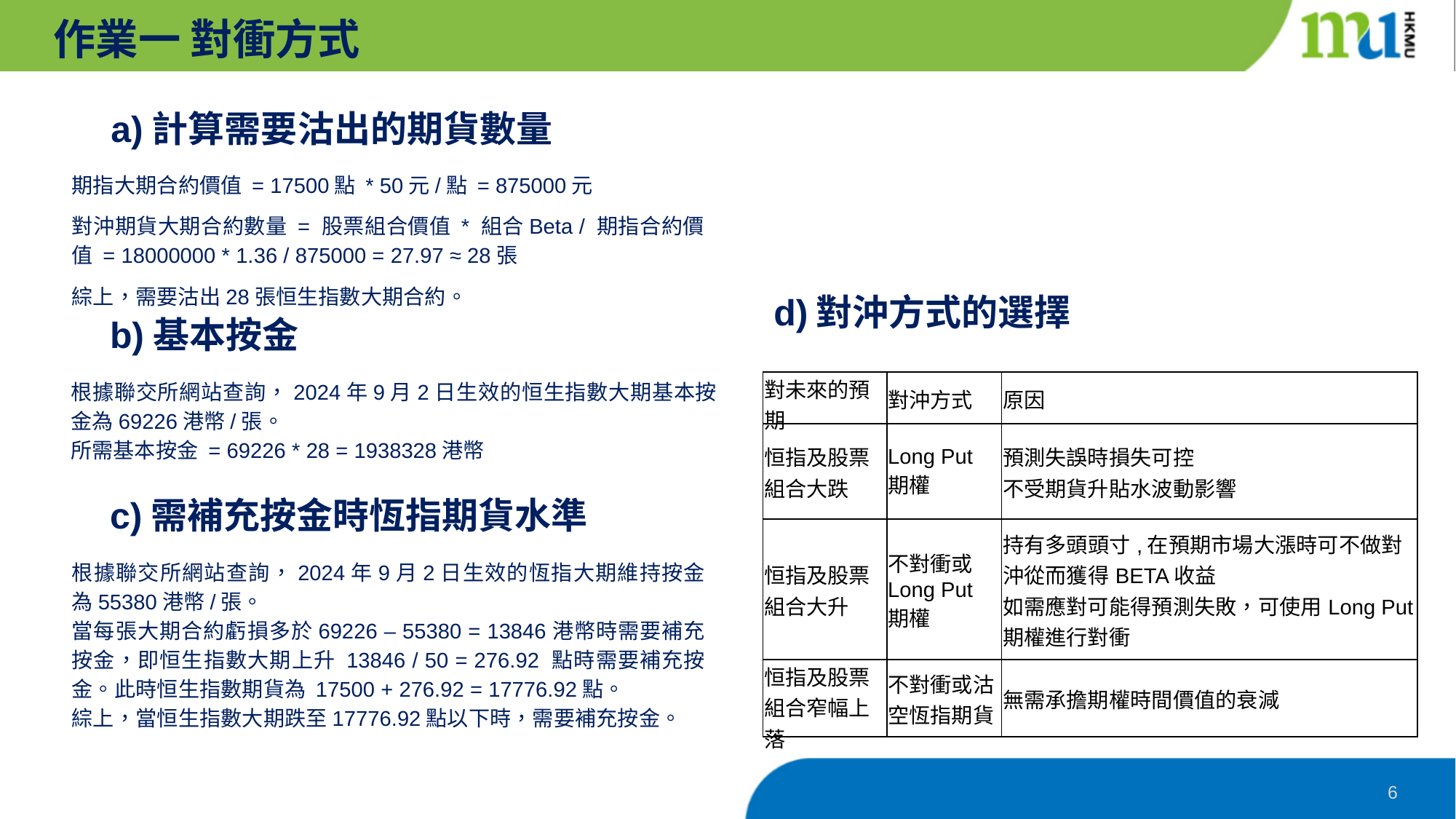

作業一 對衝方式
# a)計算需要沽出的期貨數量
期指大期合約價值 = 17500點 * 50元/點 = 875000元
對沖期貨大期合約數量 = 股票組合價值 * 組合Beta / 期指合約價值 = 18000000 * 1.36 / 875000 = 27.97 ≈ 28張
綜上，需要沽出28張恒生指數大期合約。
d)對沖方式的選擇
b)基本按金
根據聯交所網站查詢，2024年9月2日生效的恒生指數大期基本按金為69226港幣/張。
所需基本按金 = 69226 * 28 = 1938328港幣
| 對未來的預期 | 對沖方式 | 原因 |
| --- | --- | --- |
| 恒指及股票組合大跌 | Long Put 期權 | 預測失誤時損失可控 不受期貨升貼水波動影響 |
| 恒指及股票組合大升 | 不對衝或Long Put 期權 | 持有多頭頭寸,在預期市場大漲時可不做對沖從而獲得BETA收益 如需應對可能得預測失敗，可使用Long Put期權進行對衝 |
| 恒指及股票組合窄幅上落 | 不對衝或沽空恆指期貨 | 無需承擔期權時間價值的衰減 |
c)需補充按金時恆指期貨水準
根據聯交所網站查詢，2024年9月2日生效的恆指大期維持按金為55380港幣/張。
當每張大期合約虧損多於69226 – 55380 = 13846港幣時需要補充按金，即恒生指數大期上升 13846 / 50 = 276.92 點時需要補充按金。此時恒生指數期貨為 17500 + 276.92 = 17776.92點。
綜上，當恒生指數大期跌至17776.92點以下時，需要補充按金。